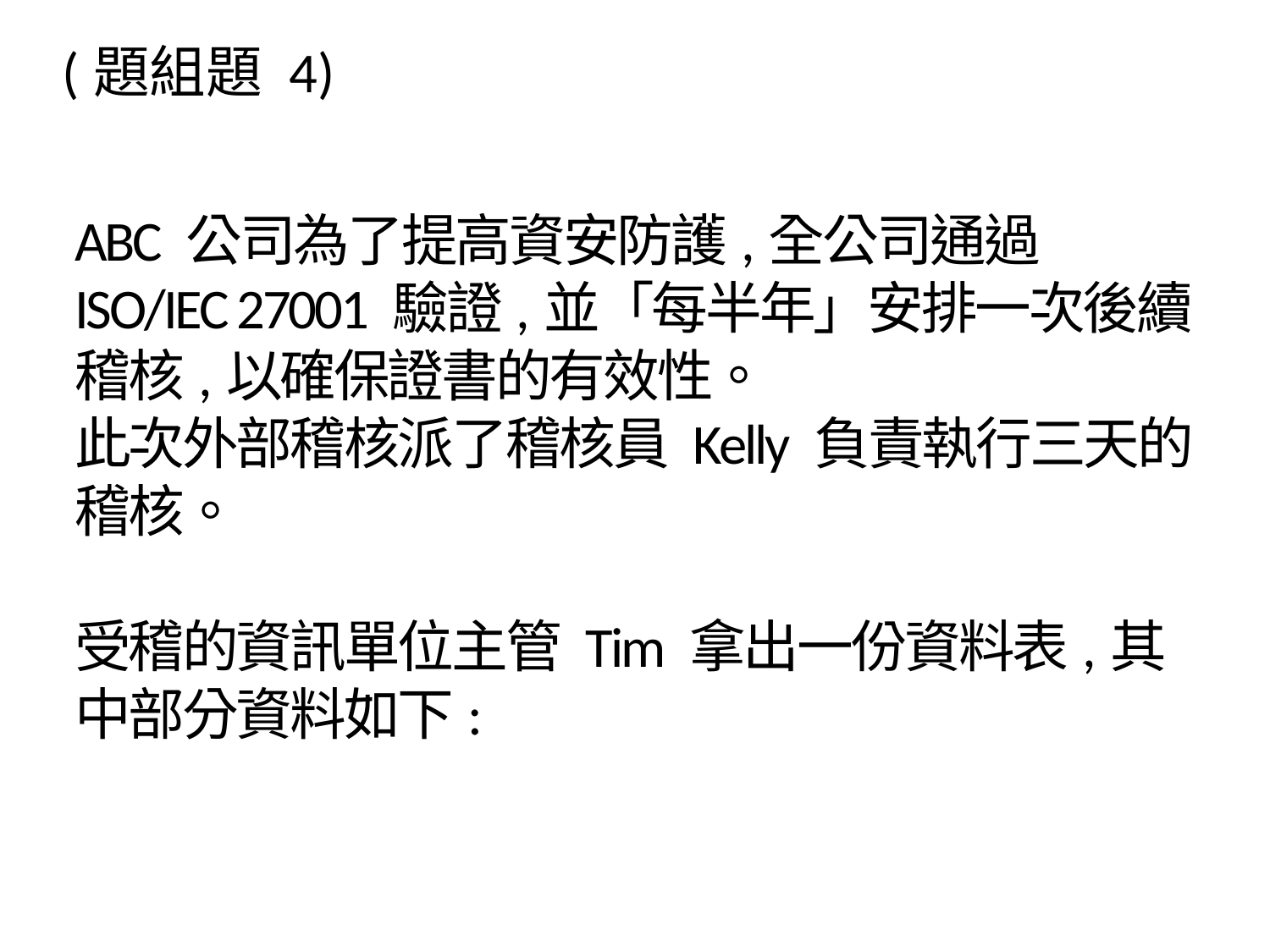

(題組題 4)
ABC 公司為了提高資安防護,全公司通過 ISO/IEC 27001 驗證,並「每半年」安排一次後續稽核,以確保證書的有效性。
此次外部稽核派了稽核員 Kelly 負責執行三天的稽核。

受稽的資訊單位主管 Tim 拿出一份資料表,其中部分資料如下: